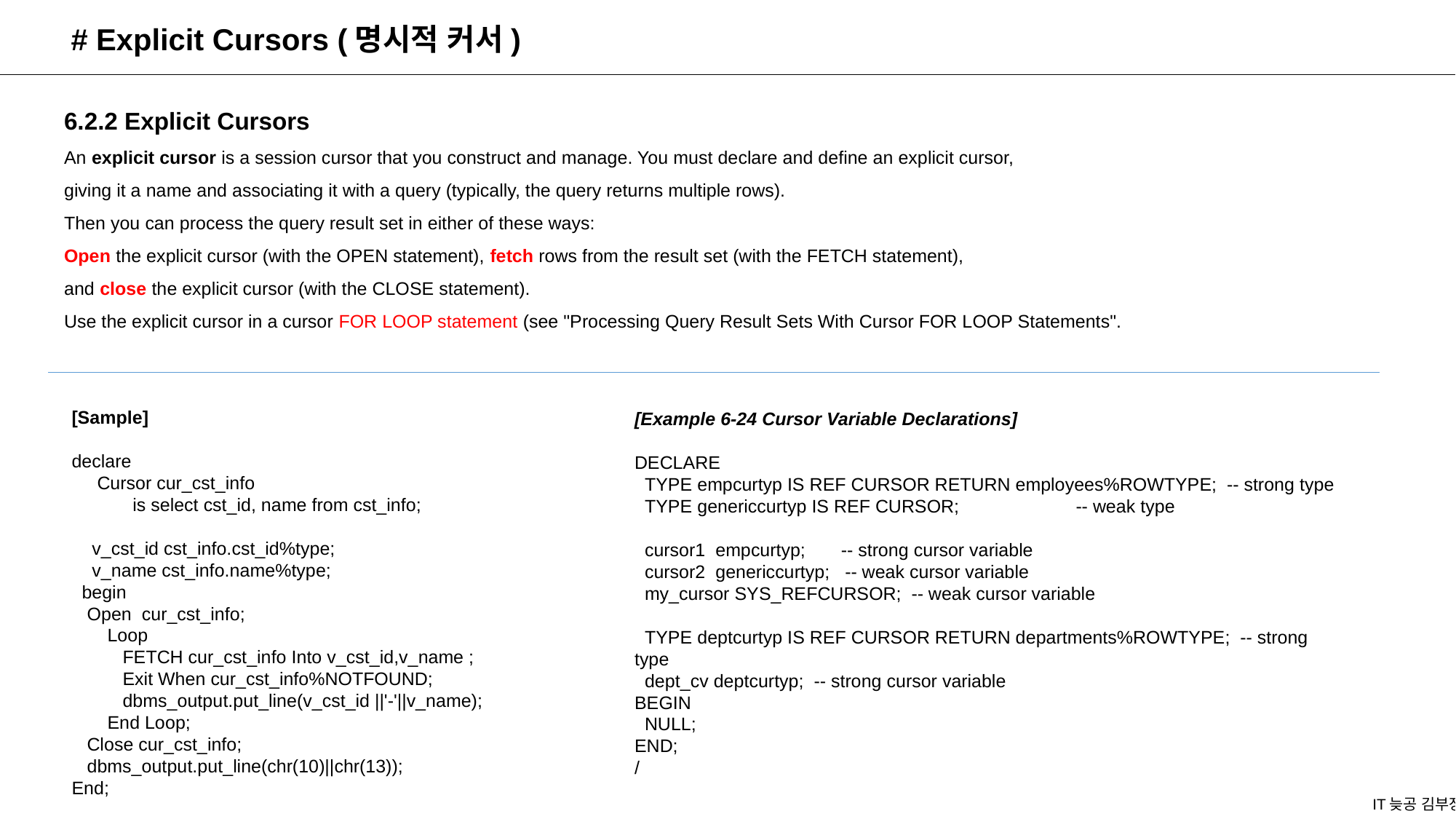

# Explicit Cursors (명시적 커서)
6.2.2 Explicit Cursors
An explicit cursor is a session cursor that you construct and manage. You must declare and define an explicit cursor,
giving it a name and associating it with a query (typically, the query returns multiple rows).
Then you can process the query result set in either of these ways:
Open the explicit cursor (with the OPEN statement), fetch rows from the result set (with the FETCH statement),
and close the explicit cursor (with the CLOSE statement).
Use the explicit cursor in a cursor FOR LOOP statement (see "Processing Query Result Sets With Cursor FOR LOOP Statements".
[Sample]

declare
     Cursor cur_cst_info
            is select cst_id, name from cst_info;

    v_cst_id cst_info.cst_id%type;
    v_name cst_info.name%type;
  begin
   Open  cur_cst_info;
       Loop
          FETCH cur_cst_info Into v_cst_id,v_name ;
          Exit When cur_cst_info%NOTFOUND;
          dbms_output.put_line(v_cst_id ||'-'||v_name);
       End Loop;
   Close cur_cst_info;
   dbms_output.put_line(chr(10)||chr(13));
End;
[Example 6-24 Cursor Variable Declarations]

DECLARE
  TYPE empcurtyp IS REF CURSOR RETURN employees%ROWTYPE;  -- strong type
  TYPE genericcurtyp IS REF CURSOR;                       -- weak type

  cursor1  empcurtyp;       -- strong cursor variable
  cursor2  genericcurtyp;   -- weak cursor variable
  my_cursor SYS_REFCURSOR;  -- weak cursor variable

  TYPE deptcurtyp IS REF CURSOR RETURN departments%ROWTYPE;  -- strong type
  dept_cv deptcurtyp;  -- strong cursor variable
BEGIN
  NULL;
END;
/
IT늦공 김부장